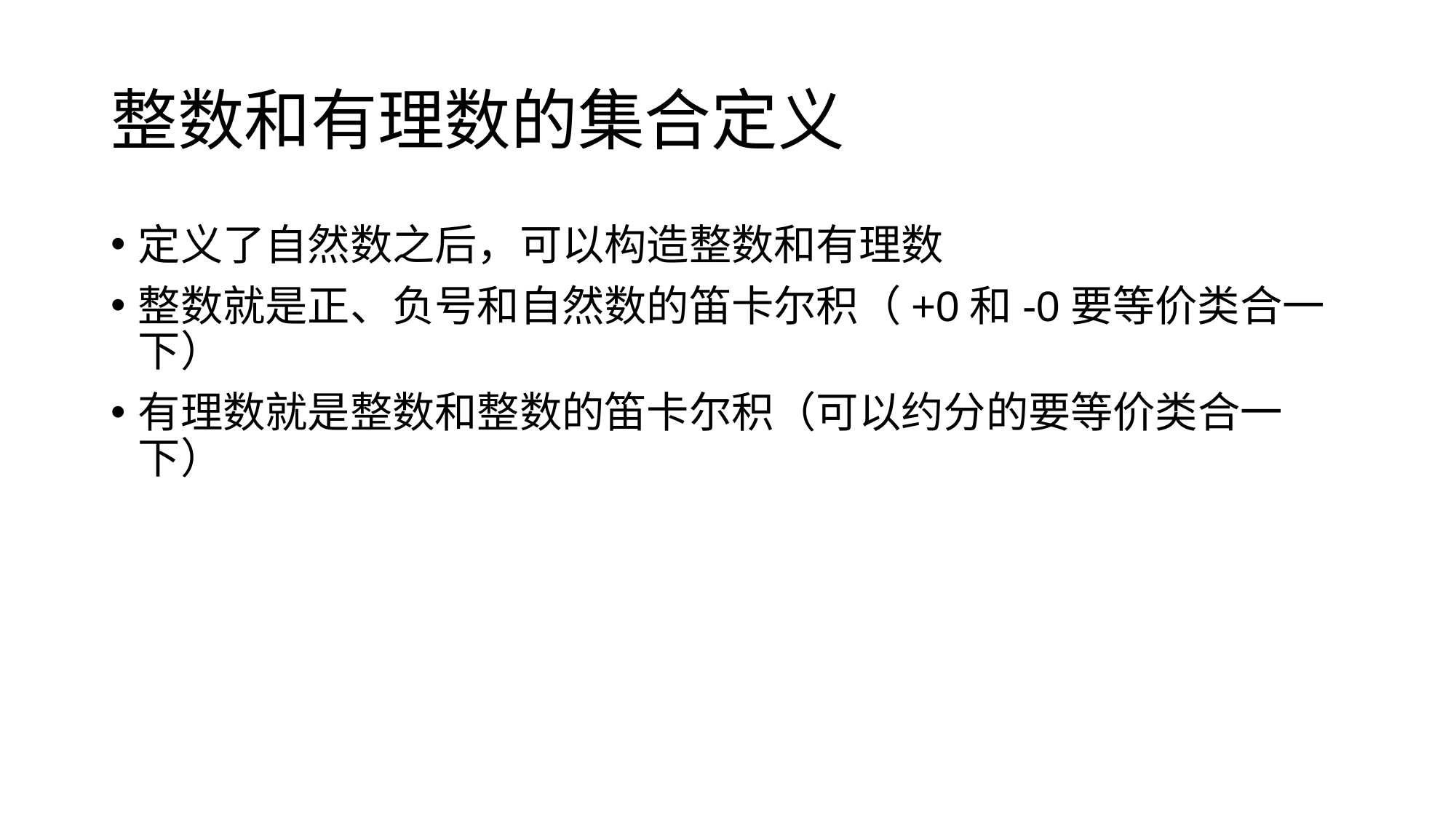

# 整数和有理数的集合定义
定义了自然数之后，可以构造整数和有理数
整数就是正、负号和自然数的笛卡尔积（+0和-0要等价类合一下）
有理数就是整数和整数的笛卡尔积（可以约分的要等价类合一下）